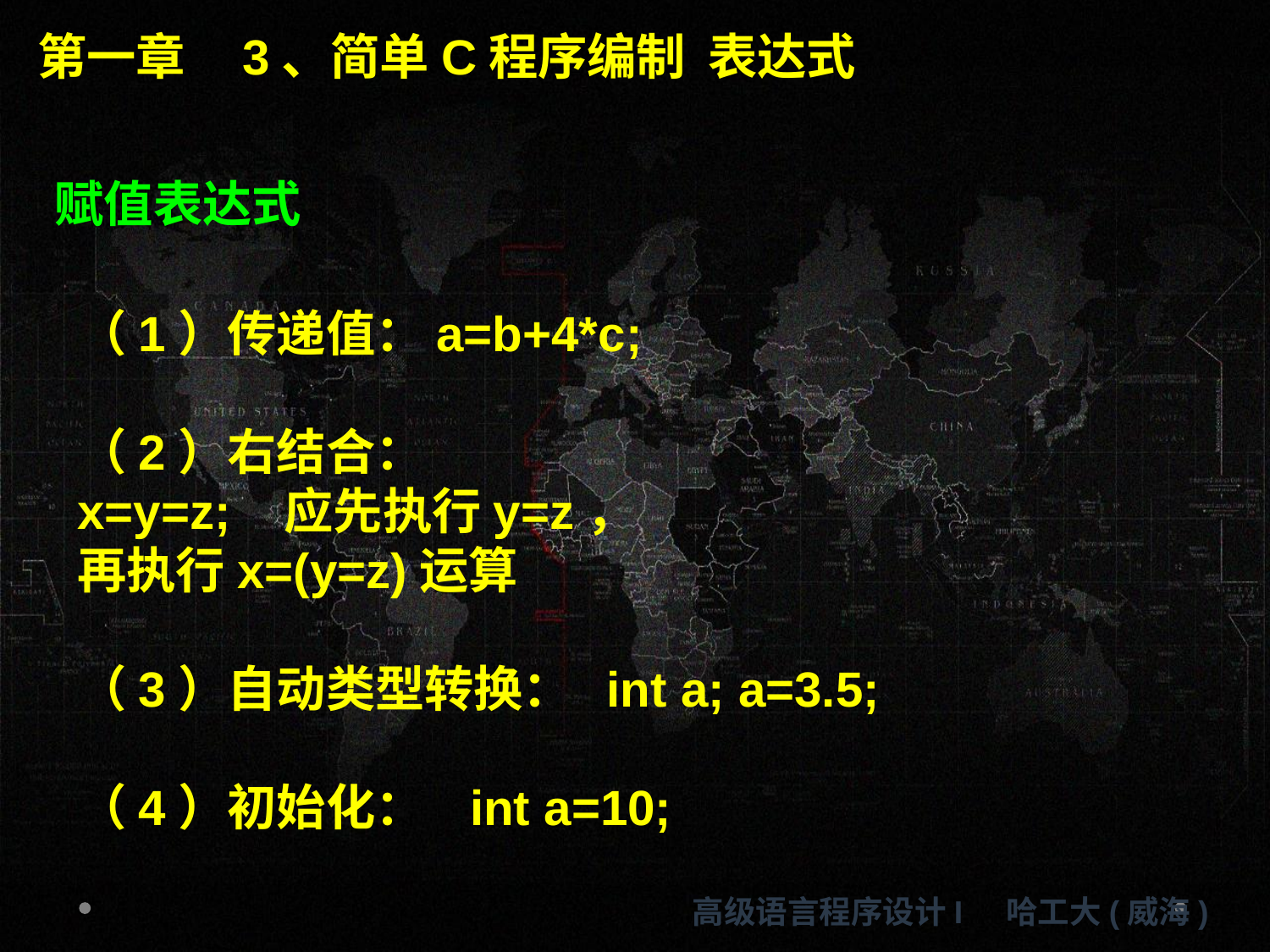

第一章    3、简单C程序编制  表达式
赋值表达式
（1）传递值：a=b+4*c;

（2）右结合：
x=y=z;   应先执行y=z，
再执行x=(y=z)运算

（3）自动类型转换：  int a; a=3.5;

（4）初始化：   int a=10;